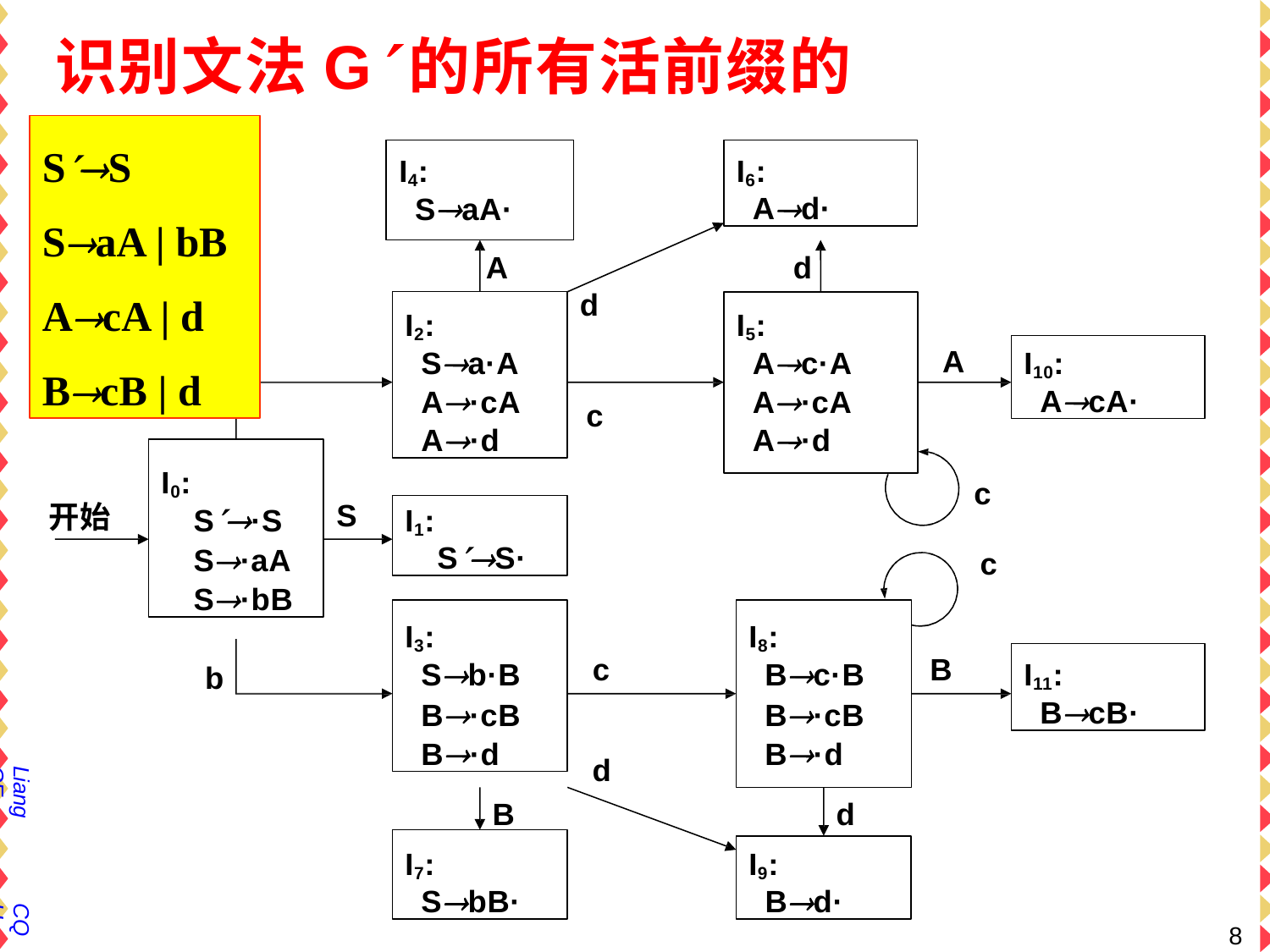

# 识别文法G′的所有活前缀的DFA
S′→S  S→aA | bB  A→cA | d  B→cB | d

I6:
A→d·
I4:
S→aA·

A
d
d  c
I2:
S→a·A
A→·cA  A→·d

I5:
A→c·A
A→·cA  A→·d
I10:
A→cA·
A

a
I0:
S′→·S
S→·aA  S→·bB

c
S
I1:
S′→S·
开始

c

I3:
S→b·B
B→·cB  B→·d

I8:
B→c·B
B→·cB  B→·d

I11:
B→cB·
c
B
b

d
Liang GE

B
d
I7:
S→bB·
I9:
B→d·
CQU
83